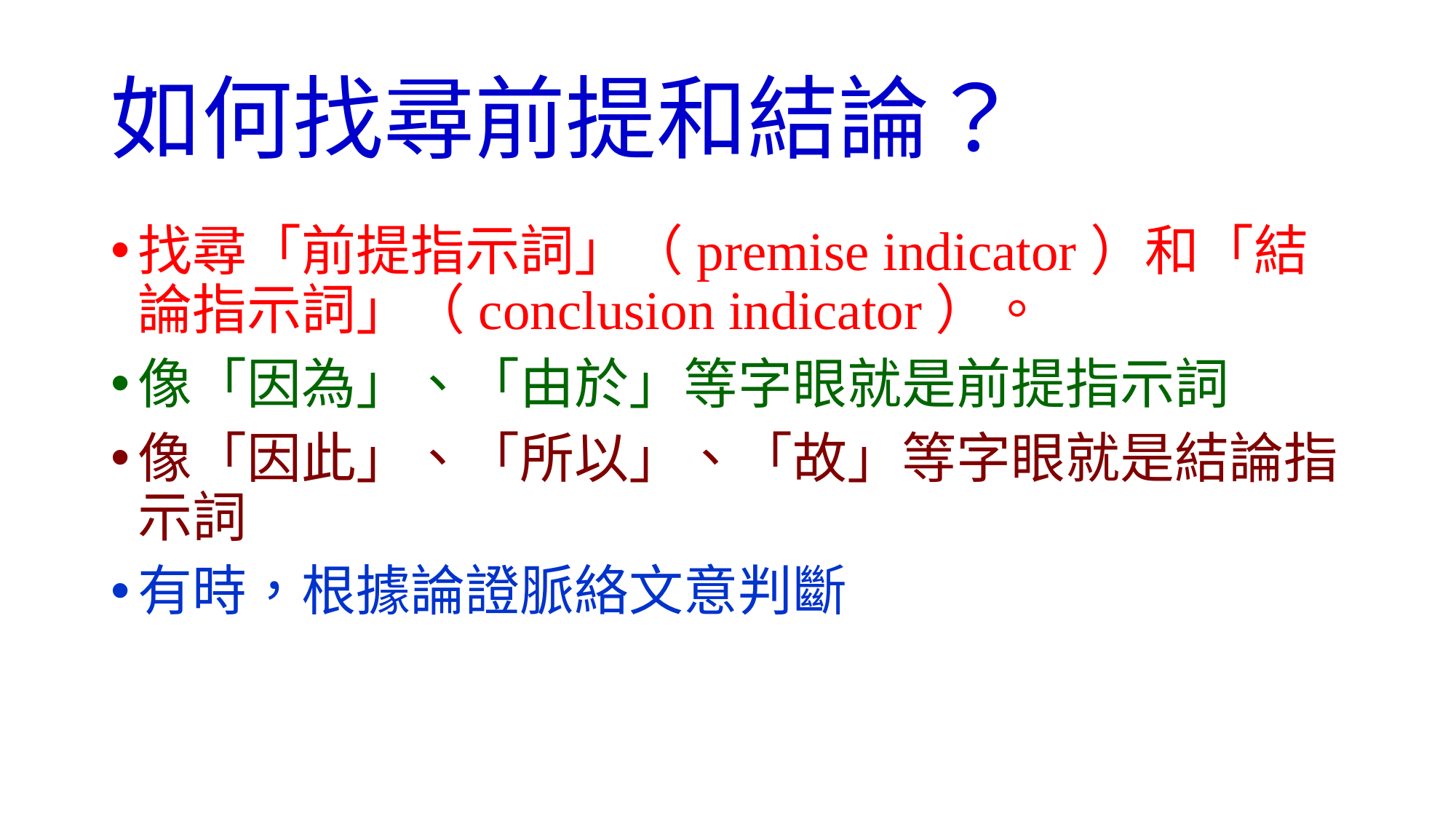

# 如何找尋前提和結論？
找尋「前提指示詞」（premise indicator）和「結論指示詞」（conclusion indicator）。
像「因為」、「由於」等字眼就是前提指示詞
像「因此」、「所以」、「故」等字眼就是結論指示詞
有時，根據論證脈絡文意判斷